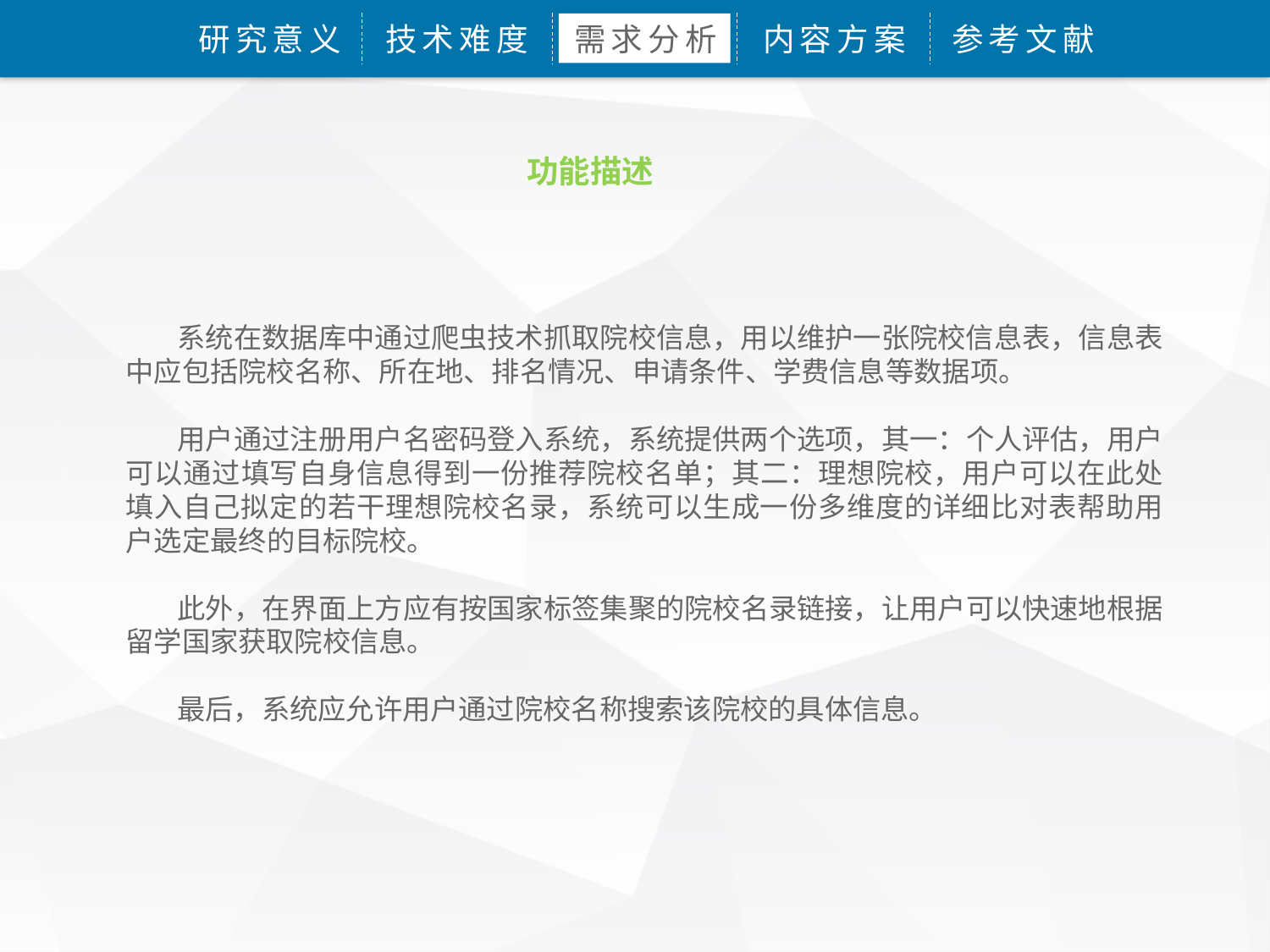

研究意义
技术难度
需求分析
内容方案
参考文献

功能描述

### Chart

| Category |
|---|
       系统在数据库中通过爬虫技术抓取院校信息，用以维护一张院校信息表，信息表中应包括院校名称、所在地、排名情况、申请条件、学费信息等数据项。

       用户通过注册用户名密码登入系统，系统提供两个选项，其一：个人评估，用户可以通过填写自身信息得到一份推荐院校名单；其二：理想院校，用户可以在此处填入自己拟定的若干理想院校名录，系统可以生成一份多维度的详细比对表帮助用户选定最终的目标院校。

       此外，在界面上方应有按国家标签集聚的院校名录链接，让用户可以快速地根据留学国家获取院校信息。

       最后，系统应允许用户通过院校名称搜索该院校的具体信息。